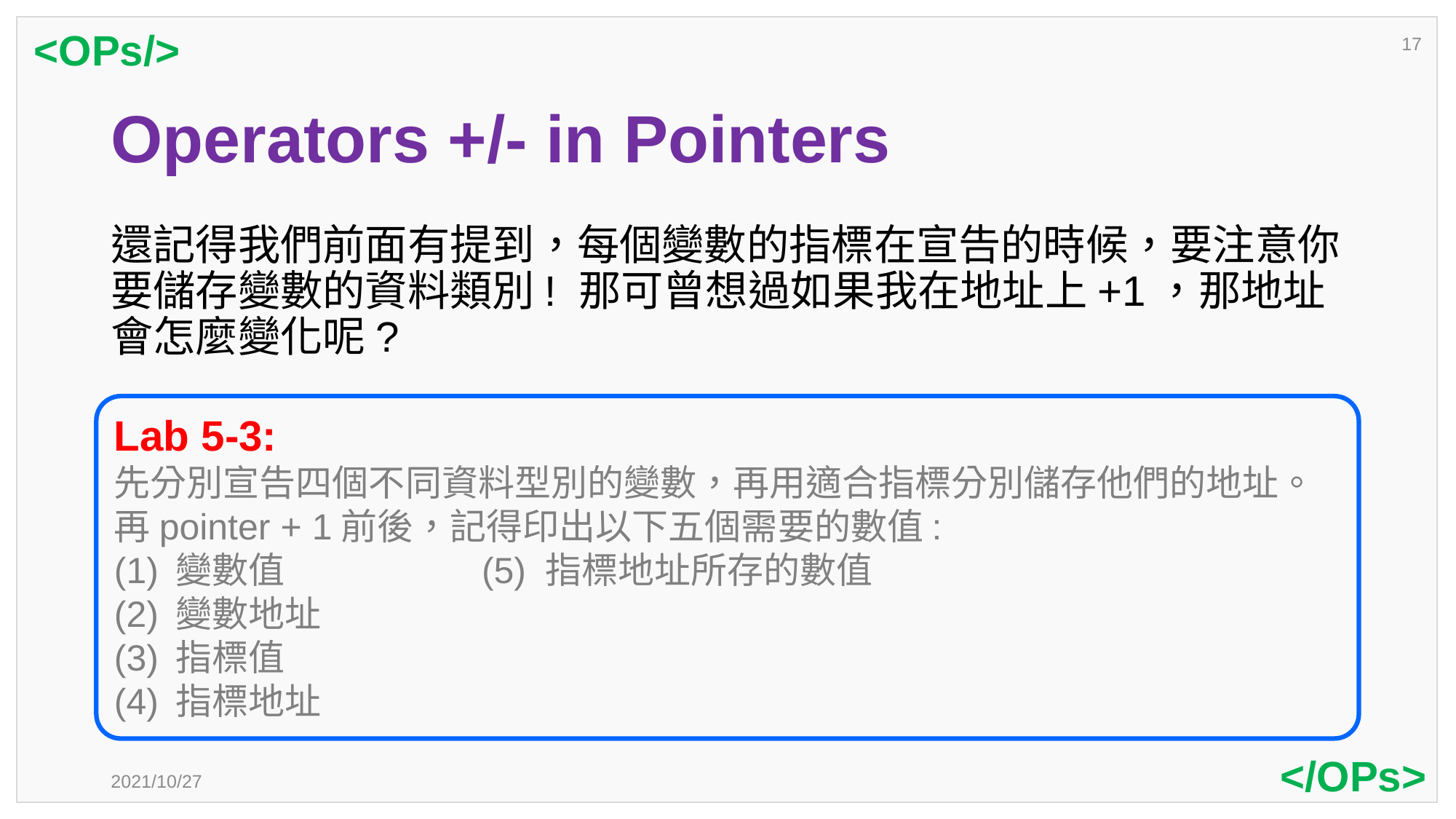

<OPs/>
17
# Operators +/- in Pointers
還記得我們前面有提到，每個變數的指標在宣告的時候，要注意你要儲存變數的資料類別! 那可曾想過如果我在地址上+1，那地址會怎麼變化呢?
Lab 5-3:
先分別宣告四個不同資料型別的變數，再用適合指標分別儲存他們的地址。再pointer + 1前後，記得印出以下五個需要的數值:
變數值                       (5) 指標地址所存的數值
變數地址
指標值
指標地址
</OPs>
2021/10/27